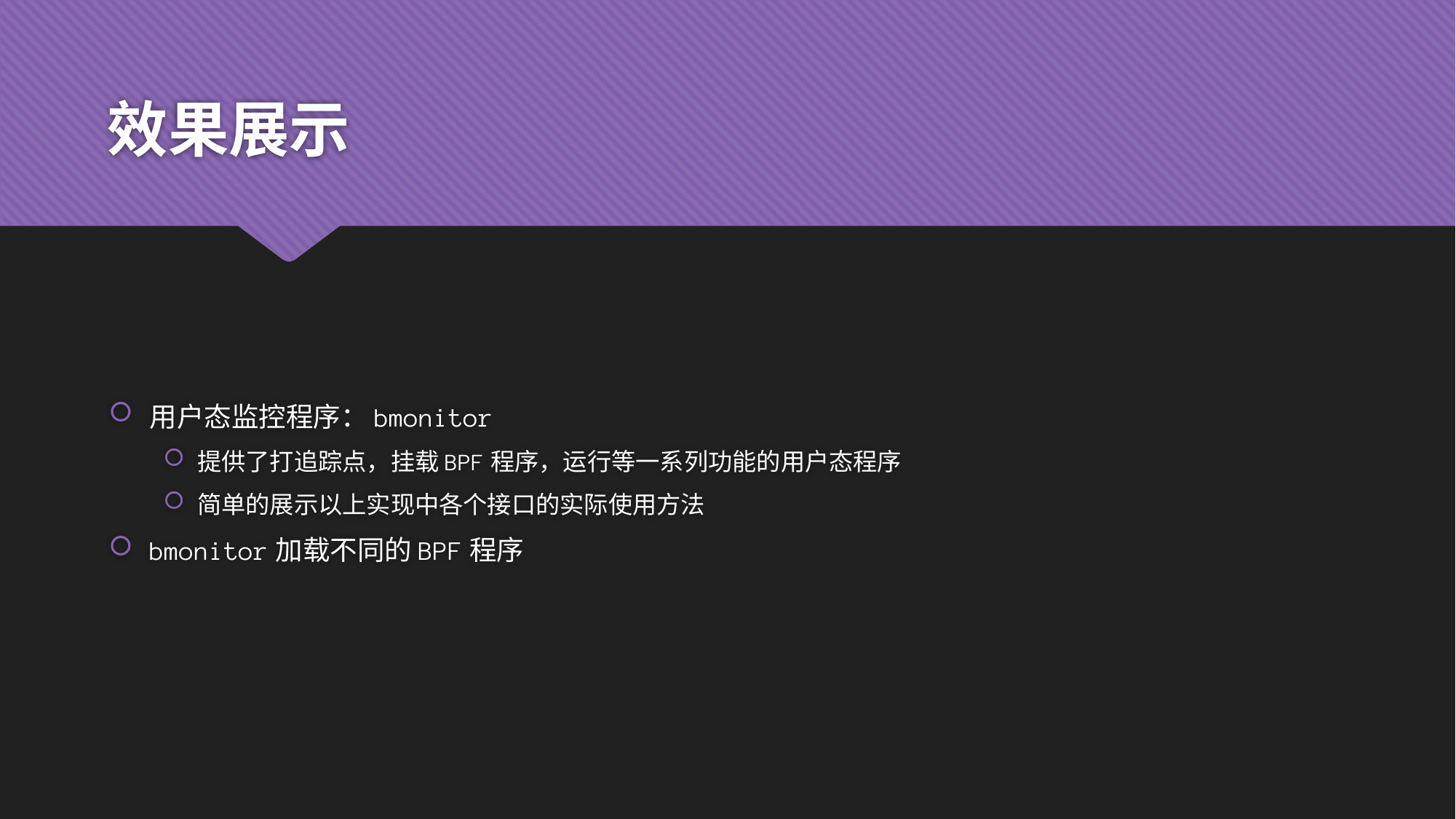

# 效果展示
用户态监控程序：bmonitor
提供了打追踪点，挂载BPF程序，运行等一系列功能的用户态程序
简单的展示以上实现中各个接口的实际使用方法
bmonitor加载不同的BPF程序